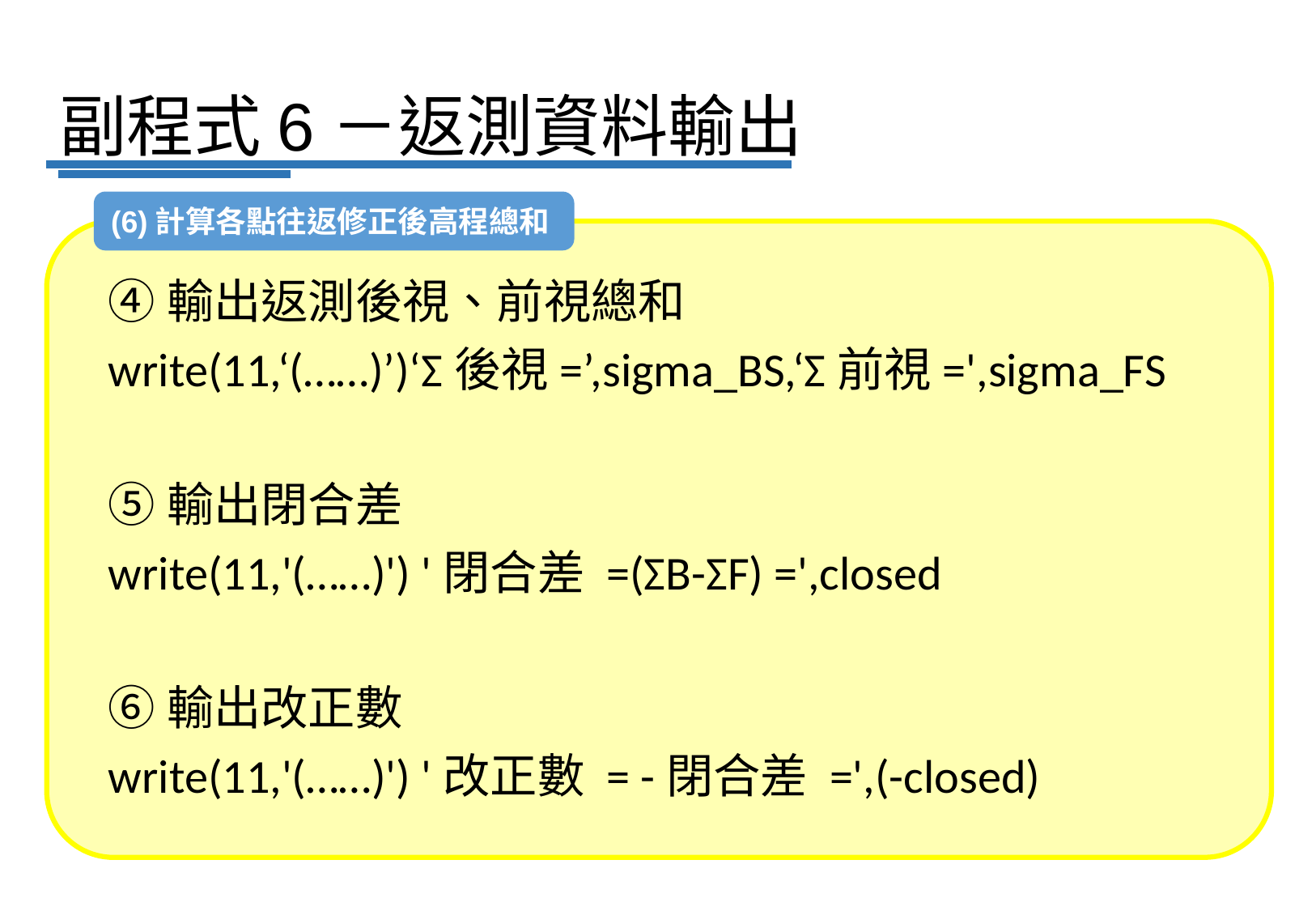

# 副程式6－返測資料輸出

(6)計算各點往返修正後高程總和

④輸出返測後視、前視總和
write(11,‘(……)’)‘Σ後視=’,sigma_BS,‘Σ前視=',sigma_FS

⑤輸出閉合差
write(11,'(……)') '閉合差 =(ΣB-ΣF) =',closed

⑥輸出改正數
write(11,'(……)') '改正數 = -閉合差 =',(-closed)